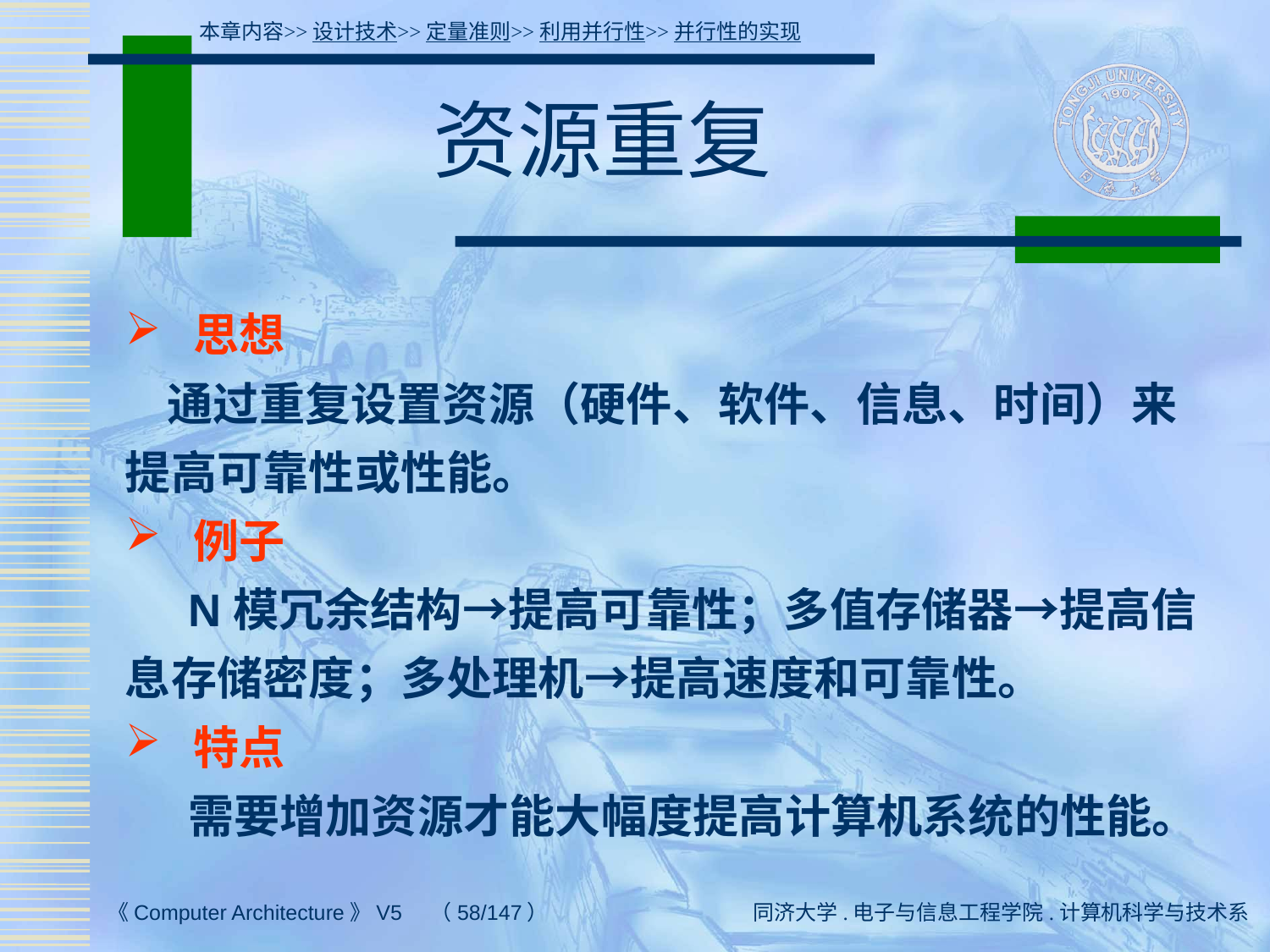

本章内容>>设计技术>>定量准则>>利用并行性>>并行性的实现
# 资源重复
  思想
   通过重复设置资源（硬件、软件、信息、时间）来提高可靠性或性能。
  例子
     N模冗余结构→提高可靠性；多值存储器→提高信息存储密度；多处理机→提高速度和可靠性。
  特点
     需要增加资源才能大幅度提高计算机系统的性能。